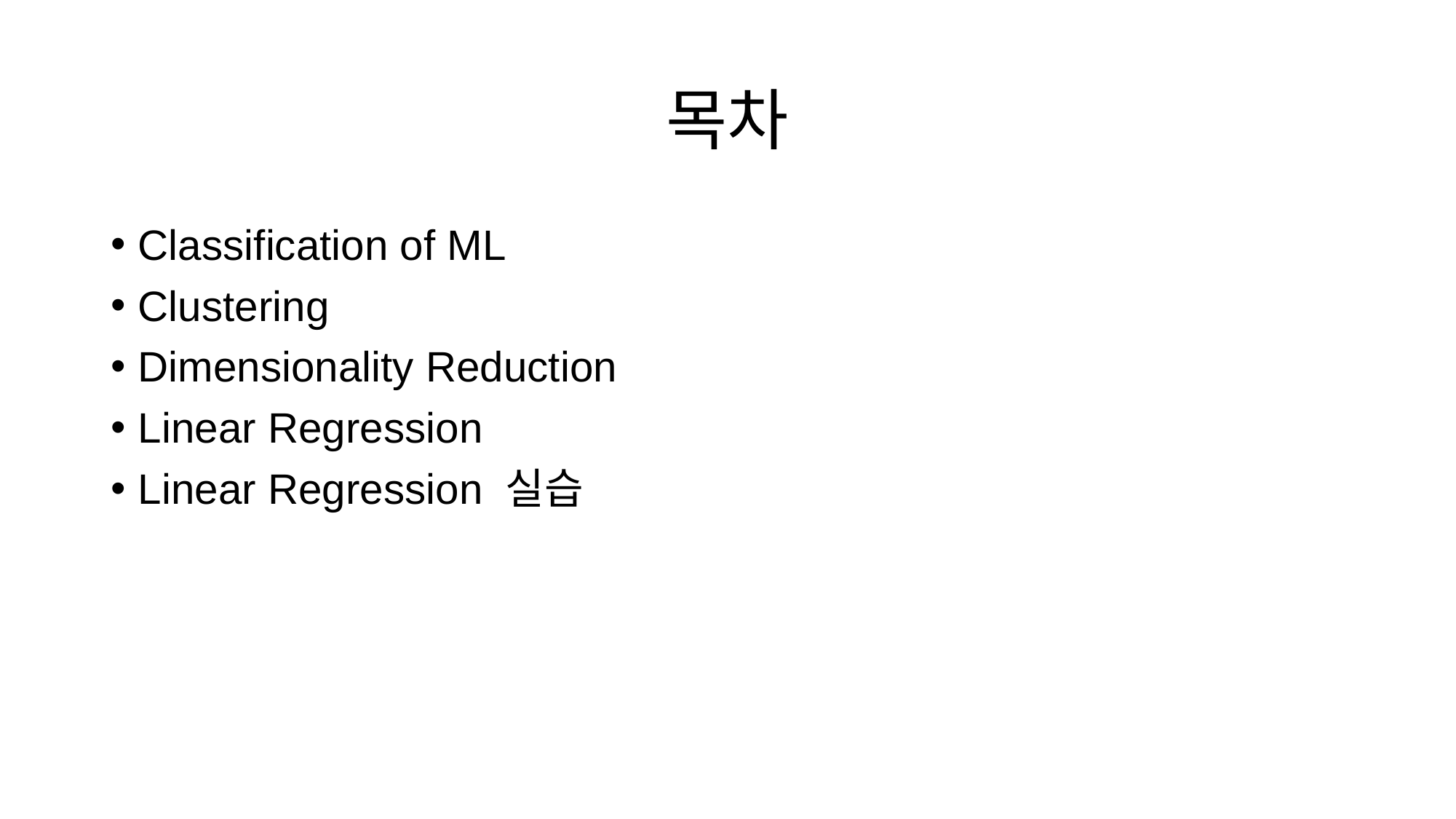

# 목차
Classification of ML
Clustering
Dimensionality Reduction
Linear Regression
Linear Regression 실습